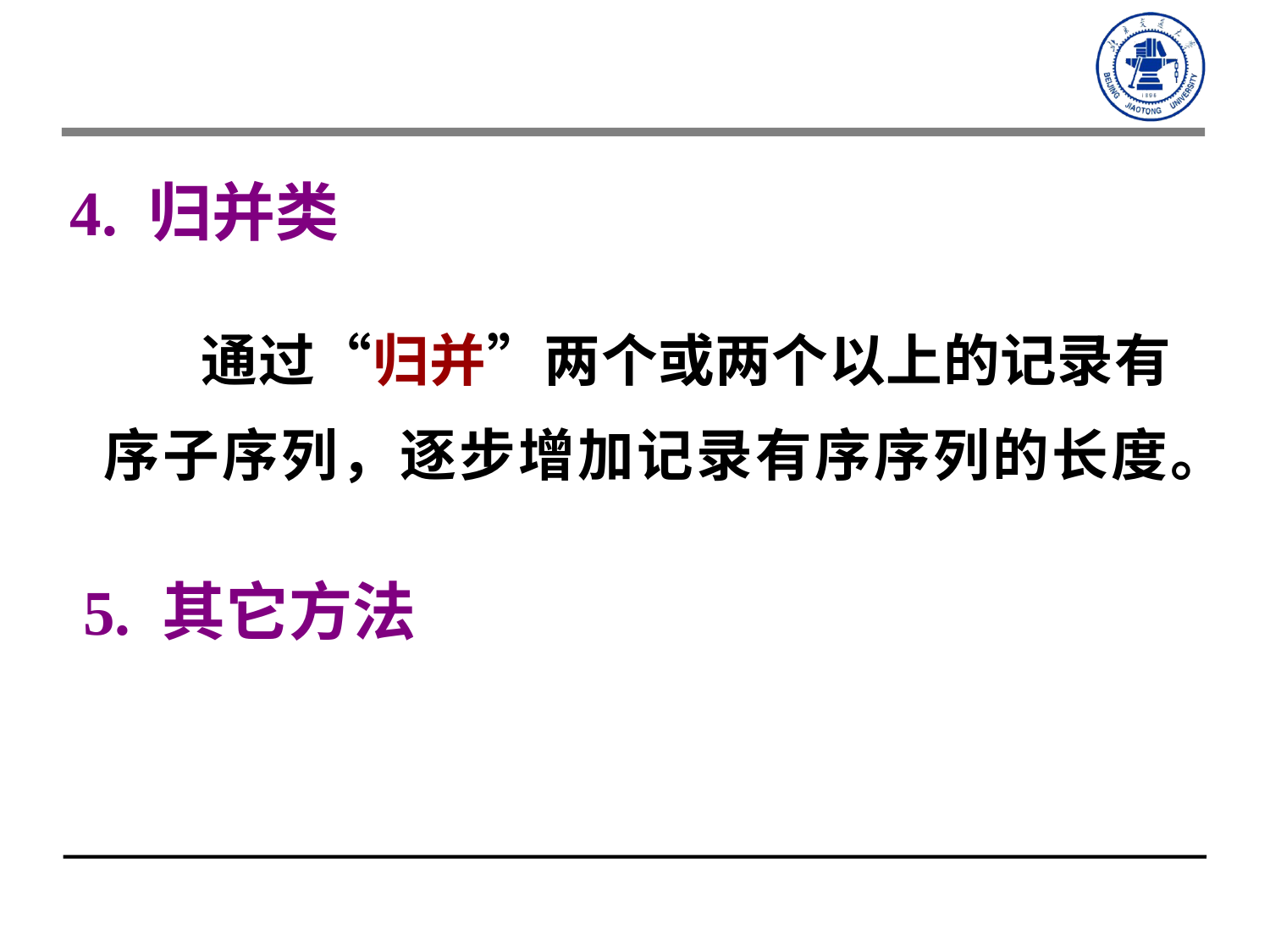

4. 归并类
　   通过“归并”两个或两个以上的记录有序子序列，逐步增加记录有序序列的长度。
5. 其它方法